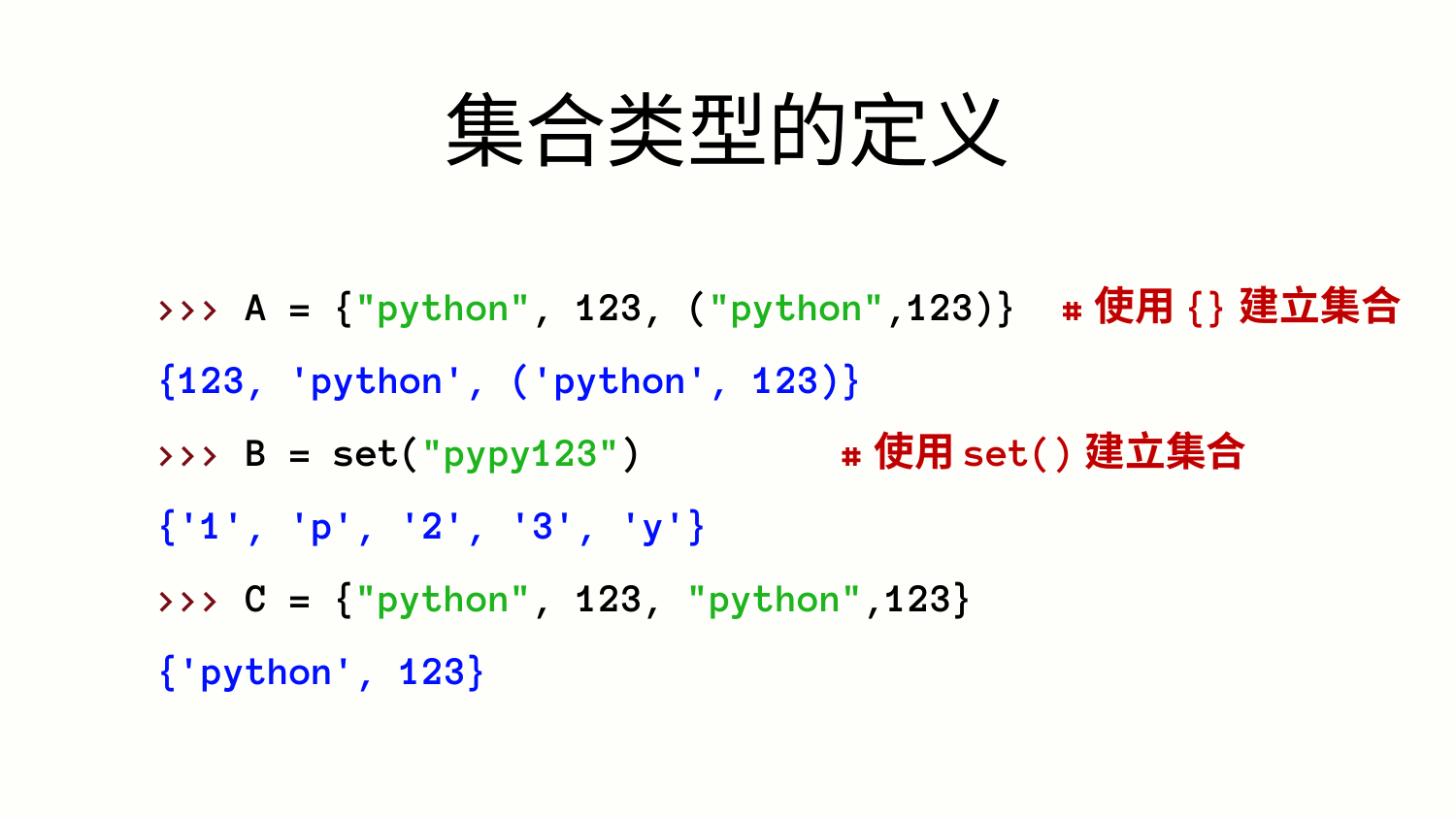

集合类型的定义
>>> A = {"python", 123, ("python",123)}  #使用{}建立集合
{123, 'python', ('python', 123)}
>>> B = set("pypy123")         #使用set()建立集合
{'1', 'p', '2', '3', 'y'}
>>> C = {"python", 123, "python",123}
{'python', 123}
10